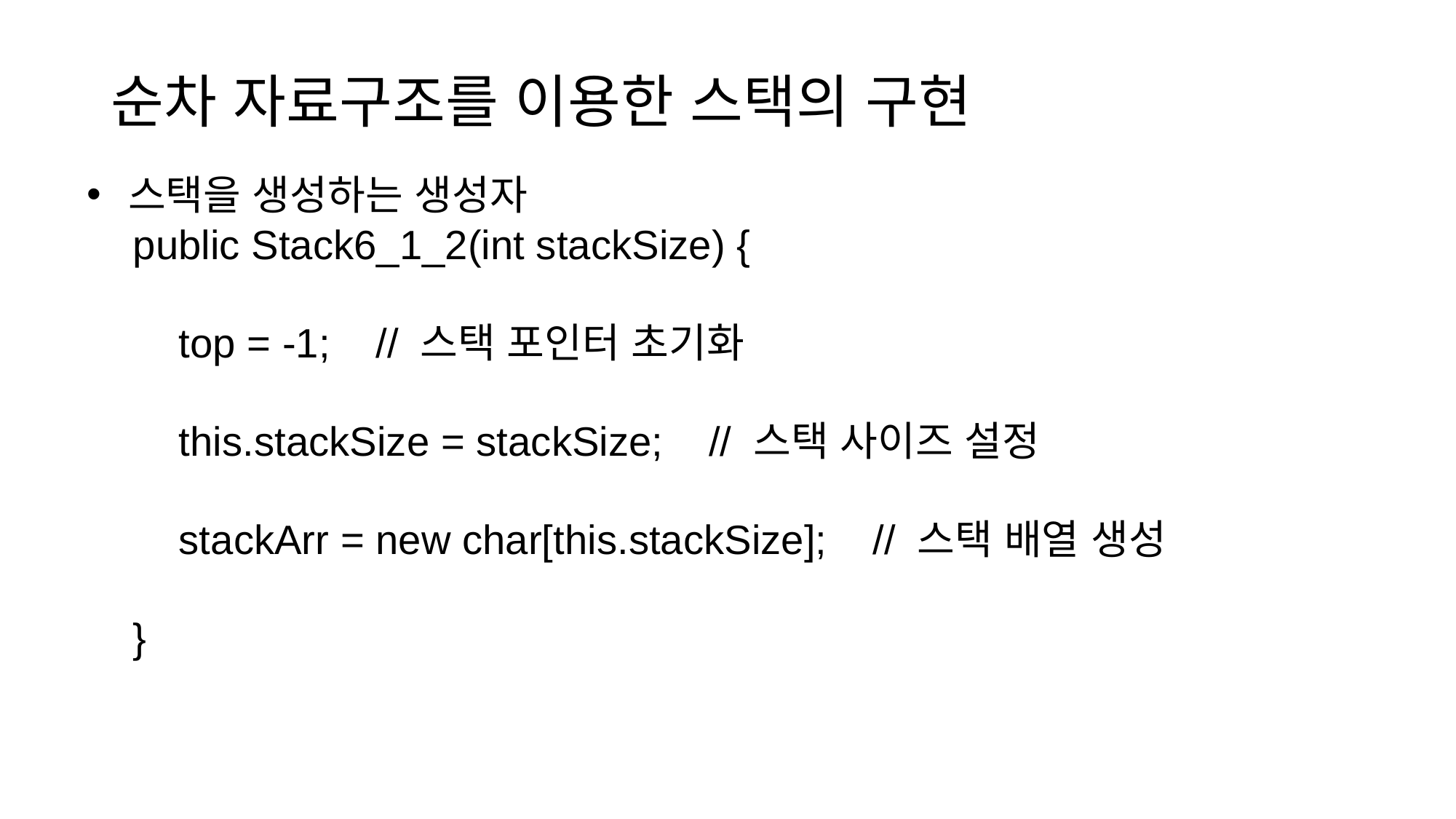

# 순차 자료구조를 이용한 스택의 구현
스택을 생성하는 생성자
    public Stack6_1_2(int stackSize) {

        top = -1;    // 스택 포인터 초기화

        this.stackSize = stackSize;    // 스택 사이즈 설정

        stackArr = new char[this.stackSize];    // 스택 배열 생성

    }